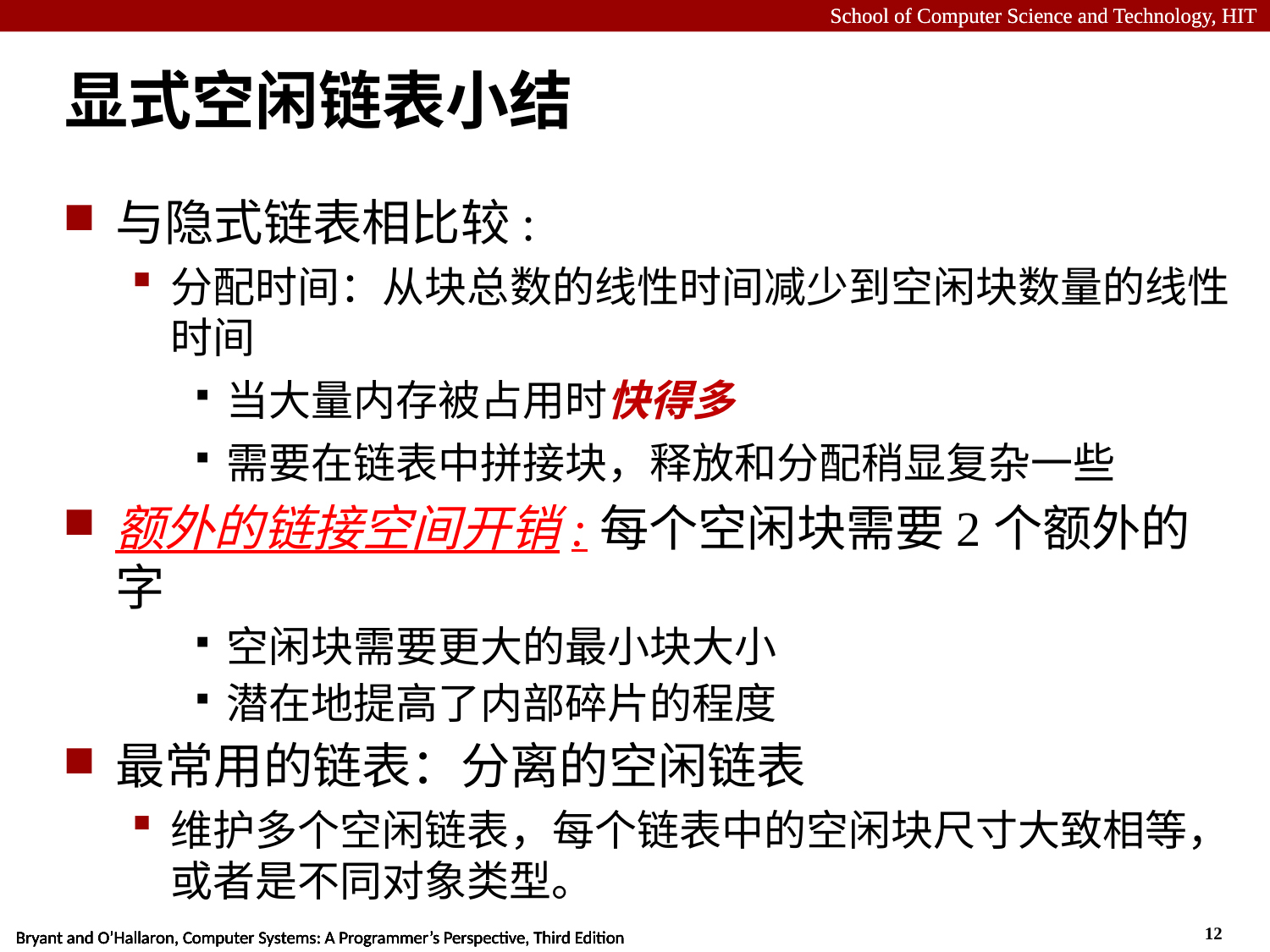

# 显式空闲链表小结
与隐式链表相比较:
分配时间：从块总数的线性时间减少到空闲块数量的线性时间
当大量内存被占用时快得多
需要在链表中拼接块，释放和分配稍显复杂一些
额外的链接空间开销:每个空闲块需要2个额外的字
空闲块需要更大的最小块大小
潜在地提高了内部碎片的程度
最常用的链表：分离的空闲链表
维护多个空闲链表，每个链表中的空闲块尺寸大致相等，或者是不同对象类型。